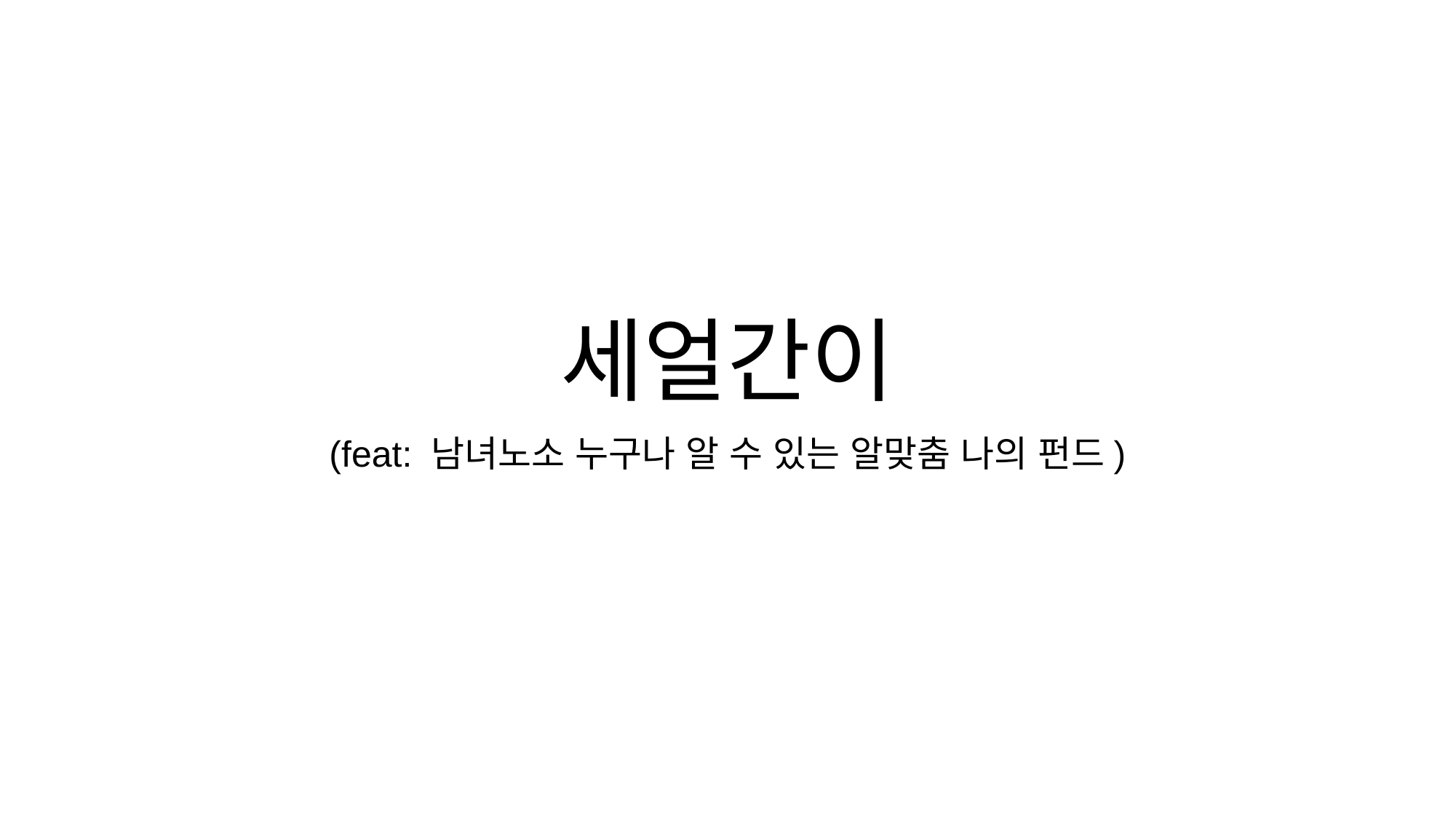

# 세얼간이
(feat: 남녀노소 누구나 알 수 있는 알맞춤 나의 펀드)